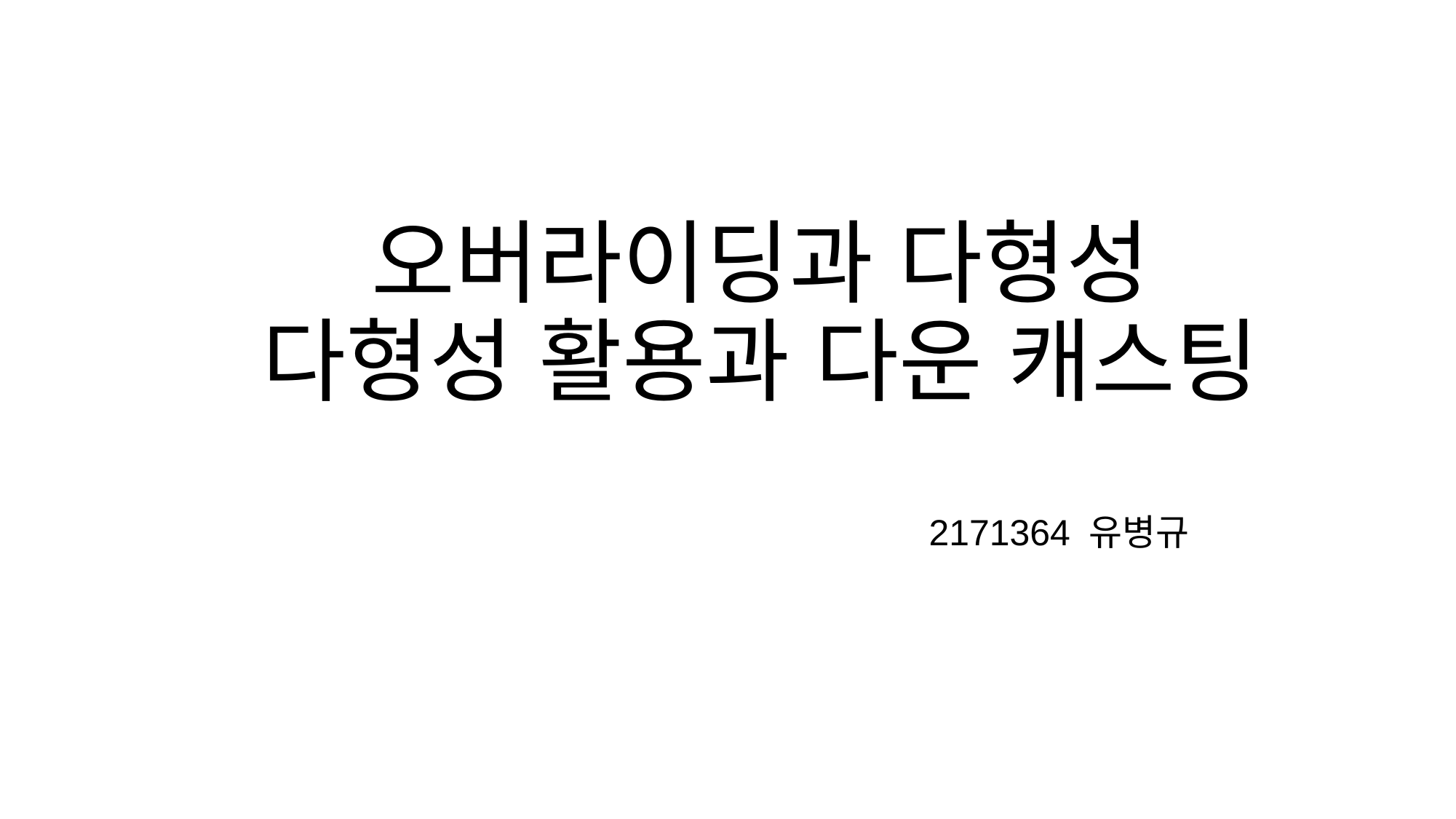

# 오버라이딩과 다형성 다형성 활용과 다운 캐스팅
2171364 유병규